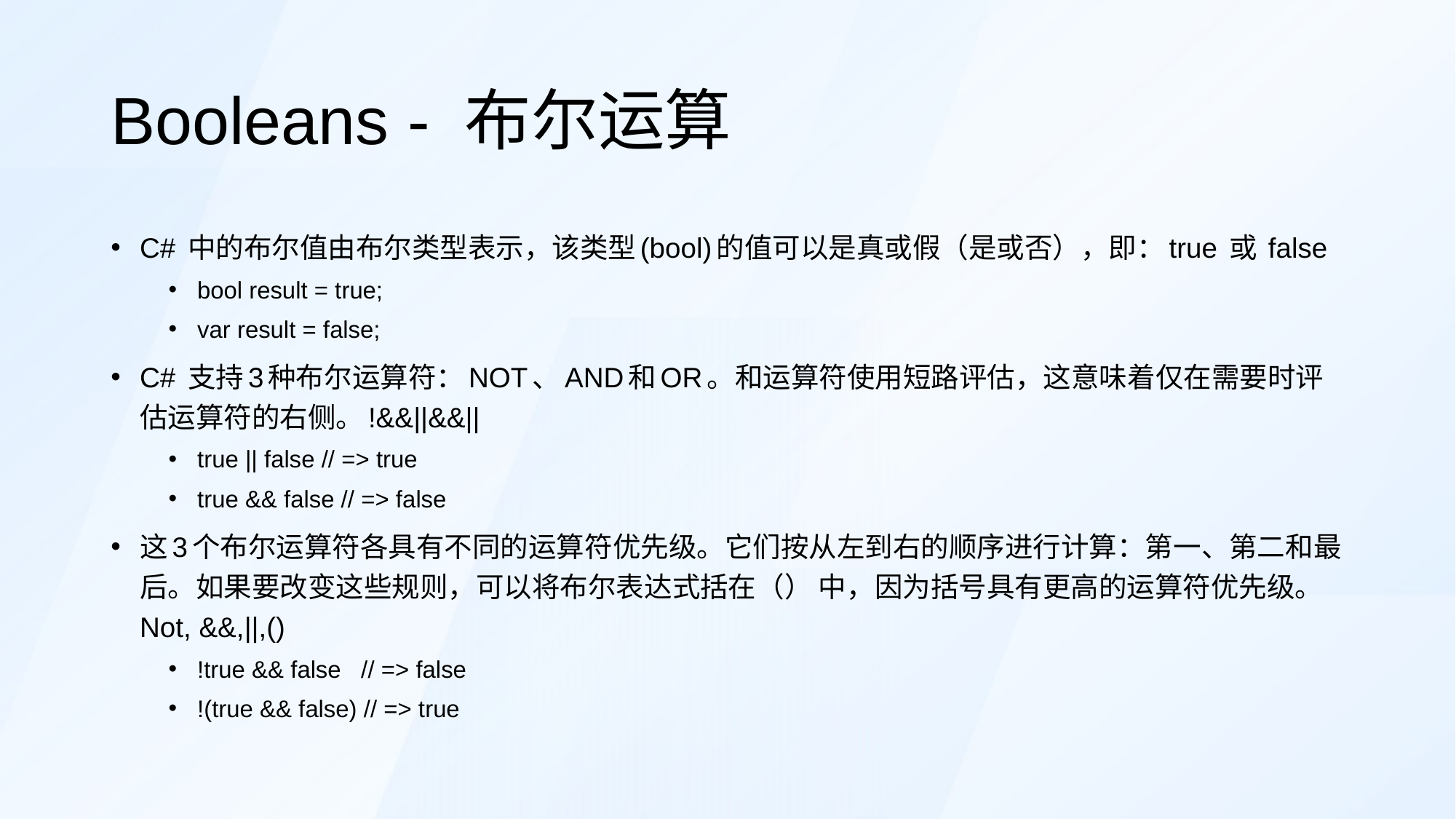

# Booleans - 布尔运算
C# 中的布尔值由布尔类型表示，该类型(bool)的值可以是真或假（是或否），即：true 或 false
bool result = true;
var result = false;
C# 支持3种布尔运算符：NOT、AND和OR。和运算符使用短路评估，这意味着仅在需要时评估运算符的右侧。!&&||&&||
true || false // => true
true && false // => false
这3个布尔运算符各具有不同的运算符优先级。它们按从左到右的顺序进行计算：第一、第二和最后。如果要改变这些规则，可以将布尔表达式括在（） 中，因为括号具有更高的运算符优先级。Not, &&,||,()
!true && false   // => false
!(true && false) // => true